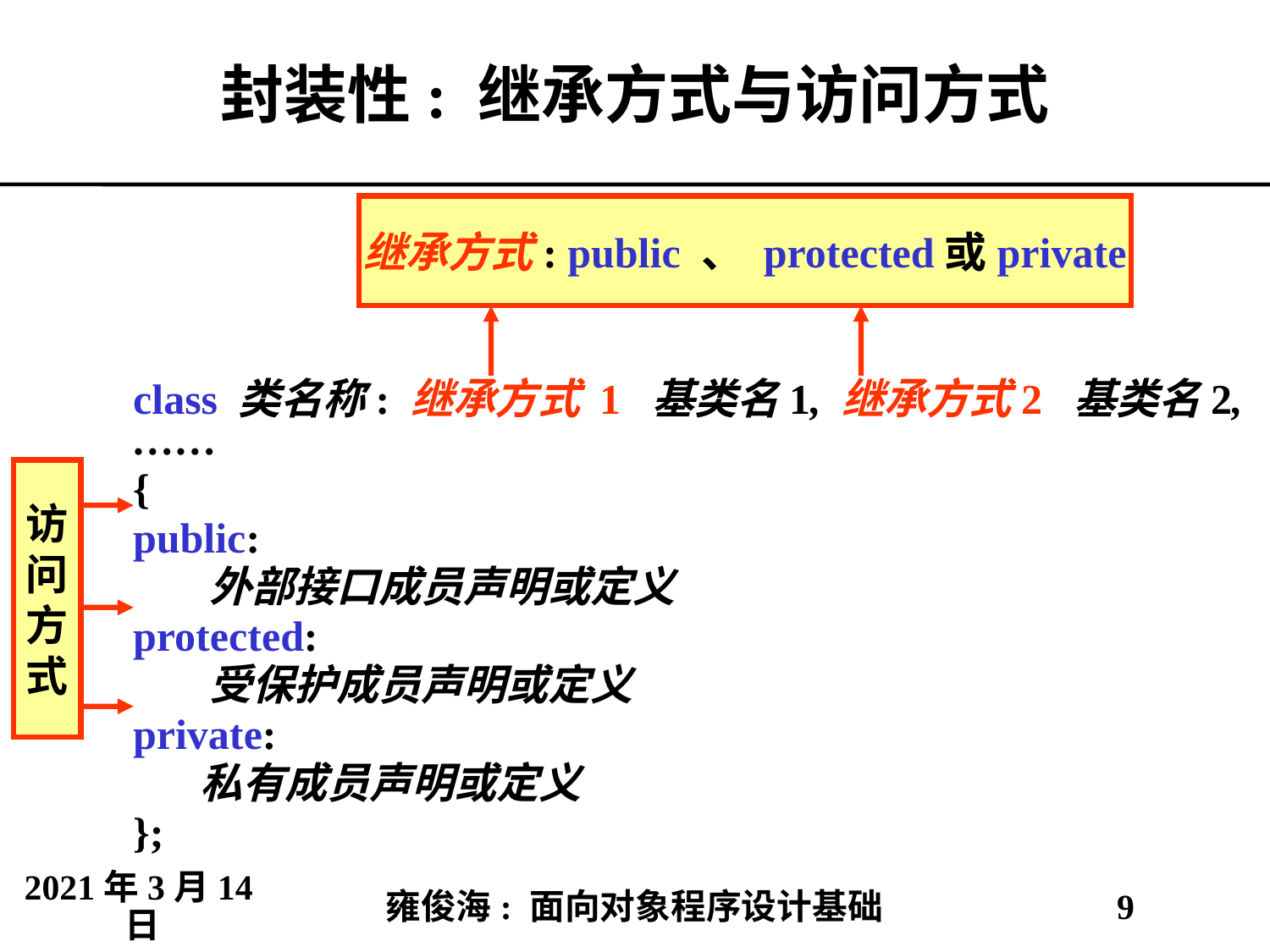

# 封装性: 继承方式与访问方式

继承方式: public 、 protected或private

class 类名称: 继承方式 1  基类名1, 继承方式2  基类名2, ……
{
public:
       外部接口成员声明或定义
protected:
       受保护成员声明或定义
private:
      私有成员声明或定义
};

访问方式

2021年3月14日
雍俊海: 面向对象程序设计基础
9